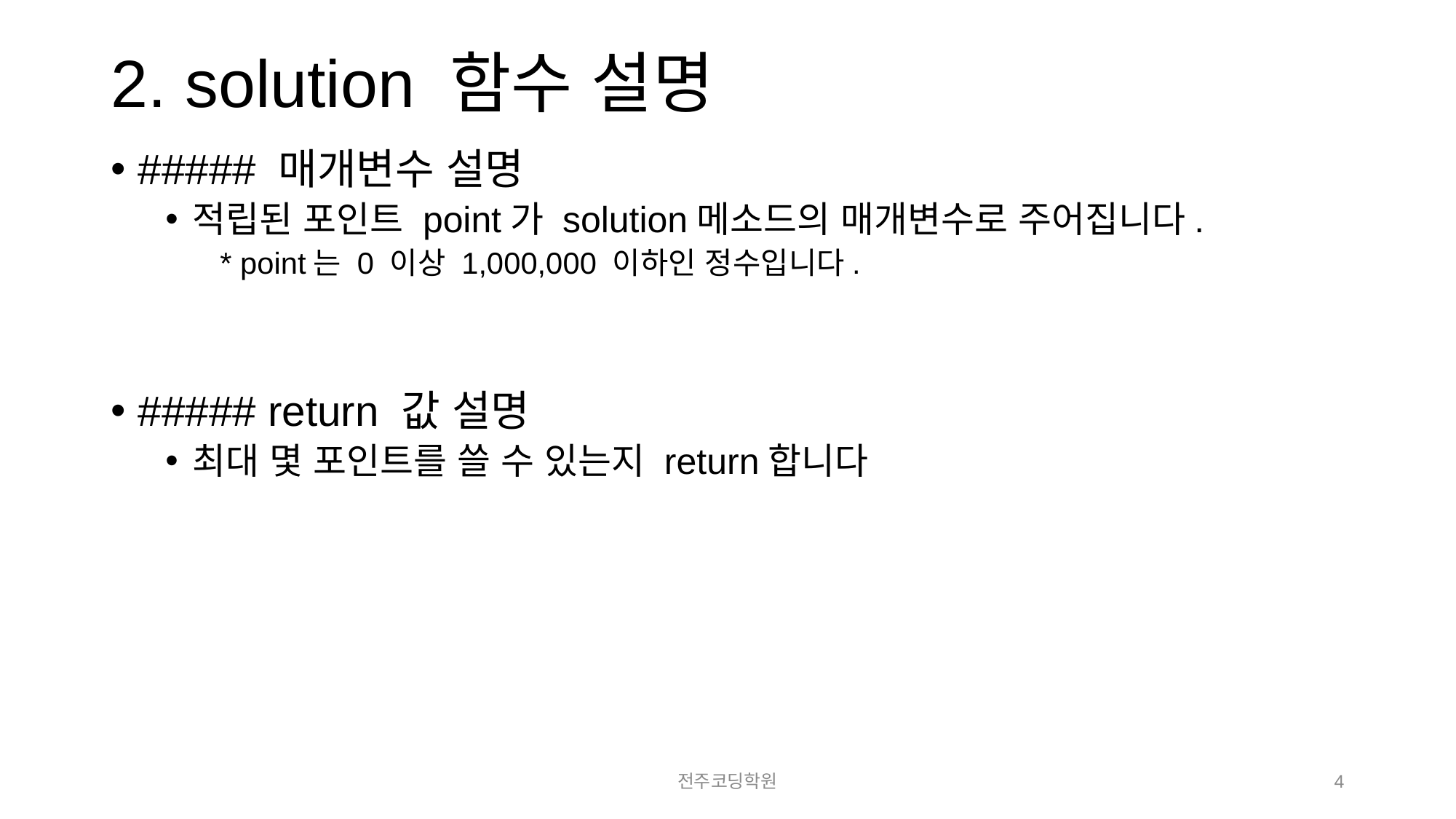

# 2. solution 함수 설명
##### 매개변수 설명
적립된 포인트 point가 solution메소드의 매개변수로 주어집니다.
* point는 0 이상 1,000,000 이하인 정수입니다.

##### return 값 설명
최대 몇 포인트를 쓸 수 있는지 return합니다
전주코딩학원
4